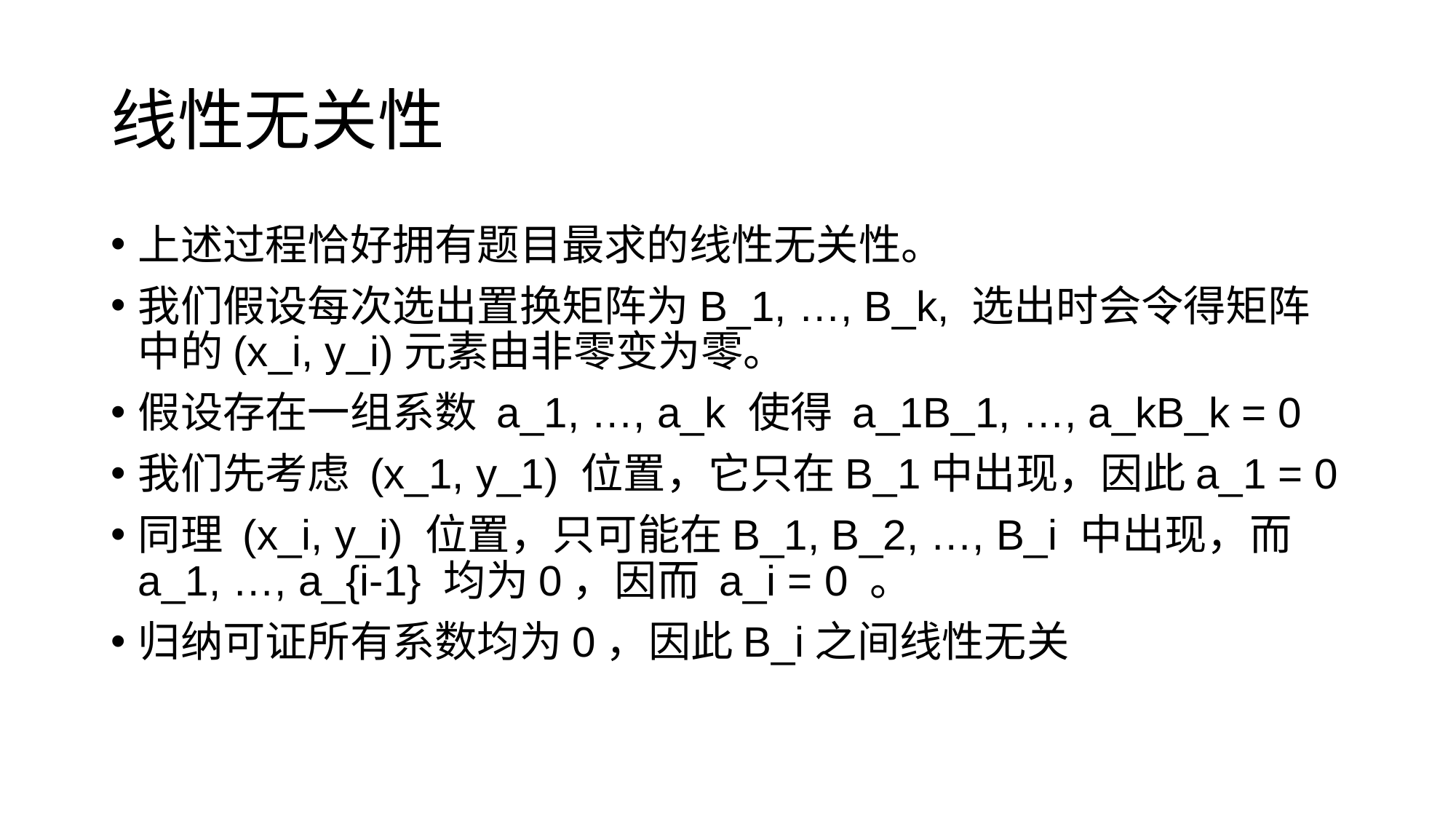

# 线性无关性
上述过程恰好拥有题目最求的线性无关性。
我们假设每次选出置换矩阵为B_1, …, B_k, 选出时会令得矩阵中的(x_i, y_i)元素由非零变为零。
假设存在一组系数 a_1, …, a_k 使得 a_1B_1, …, a_kB_k = 0
我们先考虑 (x_1, y_1) 位置，它只在B_1中出现，因此a_1 = 0
同理 (x_i, y_i) 位置，只可能在B_1, B_2, …, B_i 中出现，而 a_1, …, a_{i-1} 均为0，因而 a_i = 0 。
归纳可证所有系数均为0，因此B_i之间线性无关